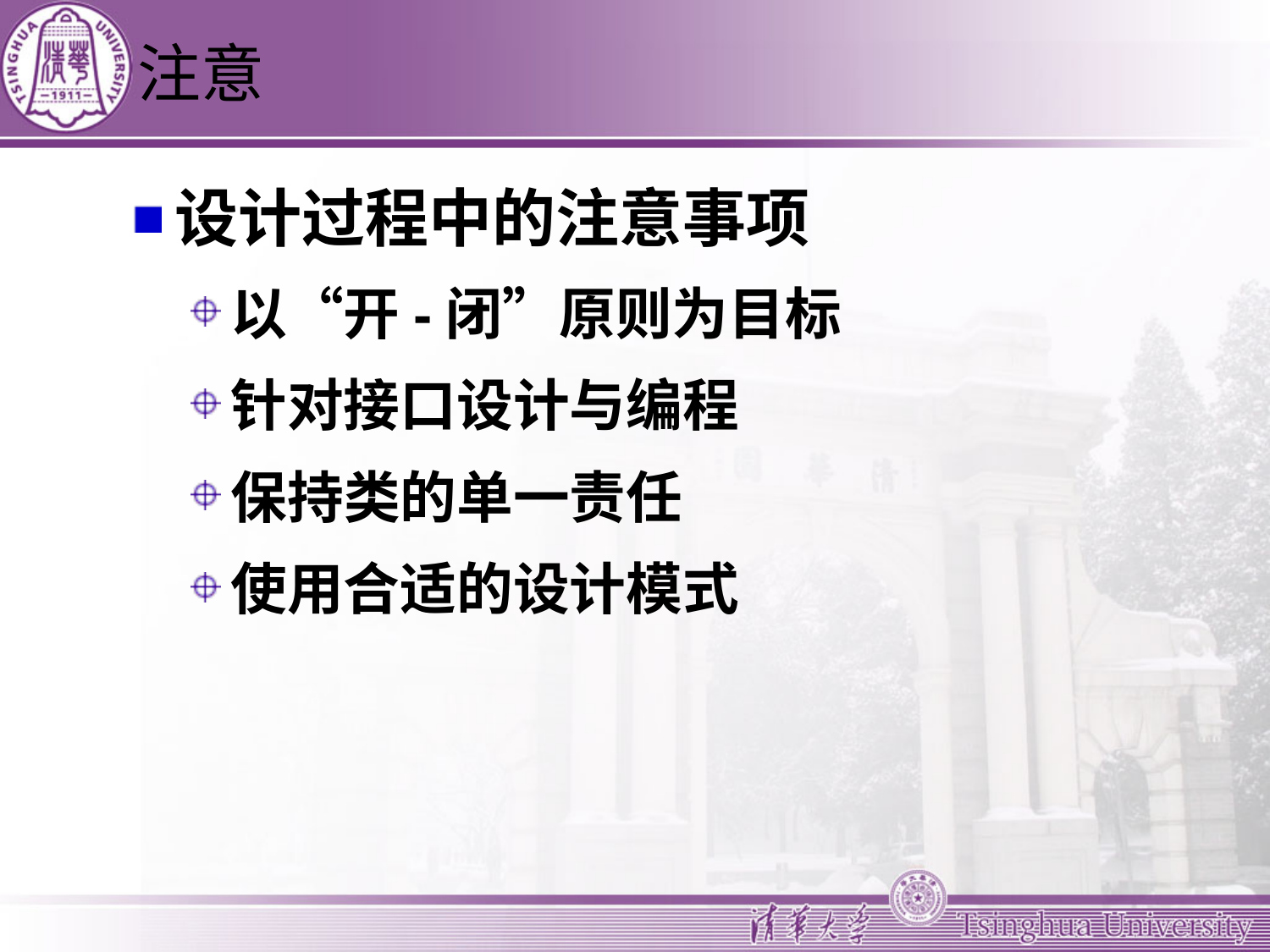

# 注意
设计过程中的注意事项
以“开-闭”原则为目标
针对接口设计与编程
保持类的单一责任
使用合适的设计模式